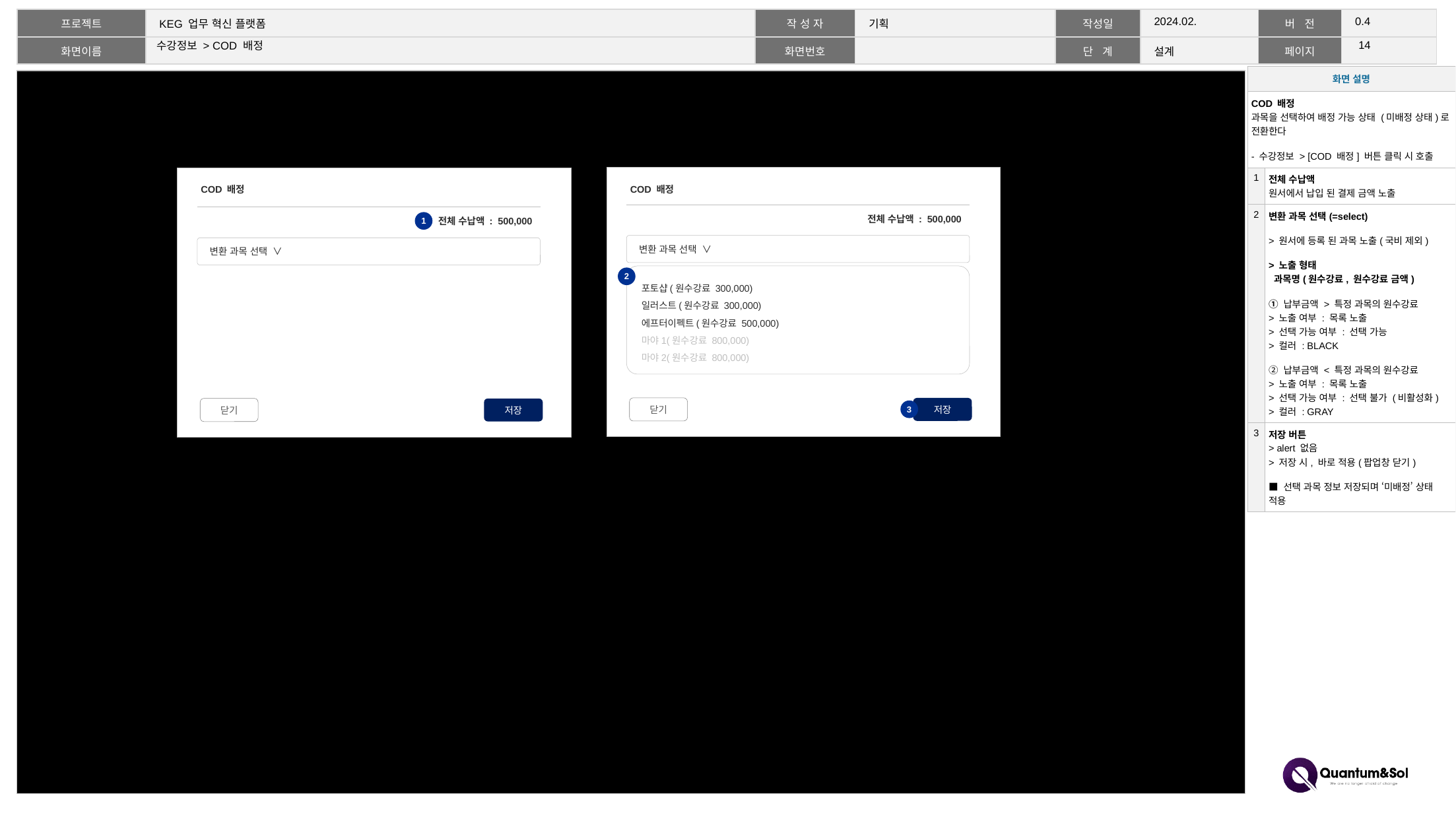

14

# 수강정보 > COD 배정
| 화면 설명 |  |
| --- | --- |
| COD 배정 과목을 선택하여 배정 가능 상태 (미배정 상태)로 전환한다 - 수강정보 > [COD 배정] 버튼 클릭 시 호출 |  |
| 1 | 전체 수납액 원서에서 납입 된 결제 금액 노출 |
| 2 | 변환 과목 선택(=select) > 원서에 등록 된 과목 노출(국비 제외) > 노출 형태 과목명(원수강료, 원수강료 금액) ① 납부금액 > 특정 과목의 원수강료 > 노출 여부 : 목록 노출 > 선택 가능 여부 : 선택 가능 > 컬러 : BLACK ② 납부금액 < 특정 과목의 원수강료 > 노출 여부 : 목록 노출 > 선택 가능 여부 : 선택 불가 (비활성화) > 컬러 : GRAY |
| 3 | 저장 버튼 > alert 없음 > 저장 시, 바로 적용(팝업창 닫기) ■ 선택 과목 정보 저장되며 ‘미배정’ 상태 적용 |
수강정보
COD 배정
COD 배정
전체 수납액 :  500,000
전체 수납액 :  500,000
1
1
2
5
변환 과목 선택  ∨
변환 과목 선택  ∨
포토샵(원수강료 300,000)
일러스트(원수강료 300,000)
에프터이펙트(원수강료 500,000)
마야1(원수강료 800,000)
마야2(원수강료 800,000)
2
닫기
저장
닫기
저장
3